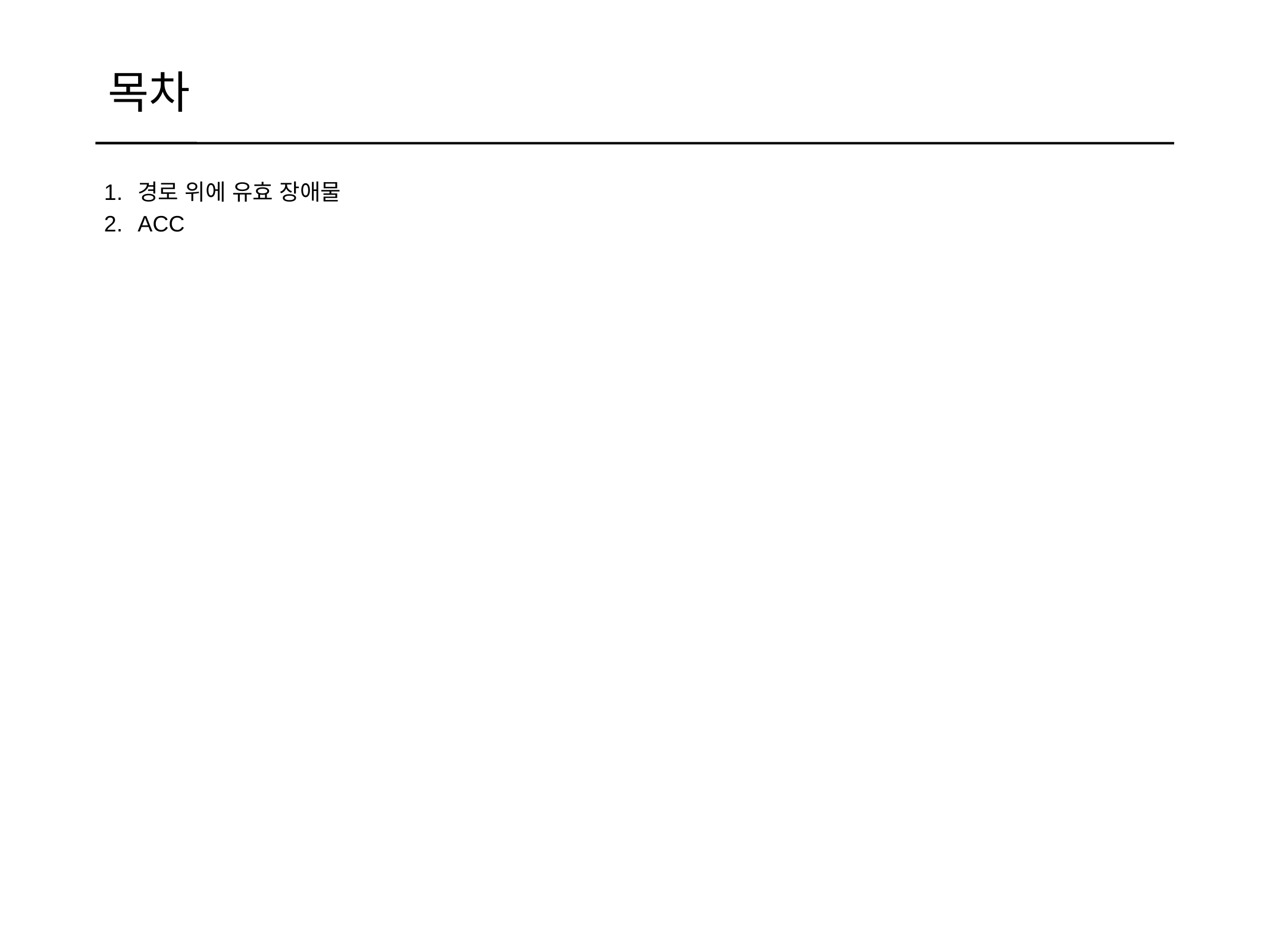

# 목차
경로 위에 유효 장애물
ACC